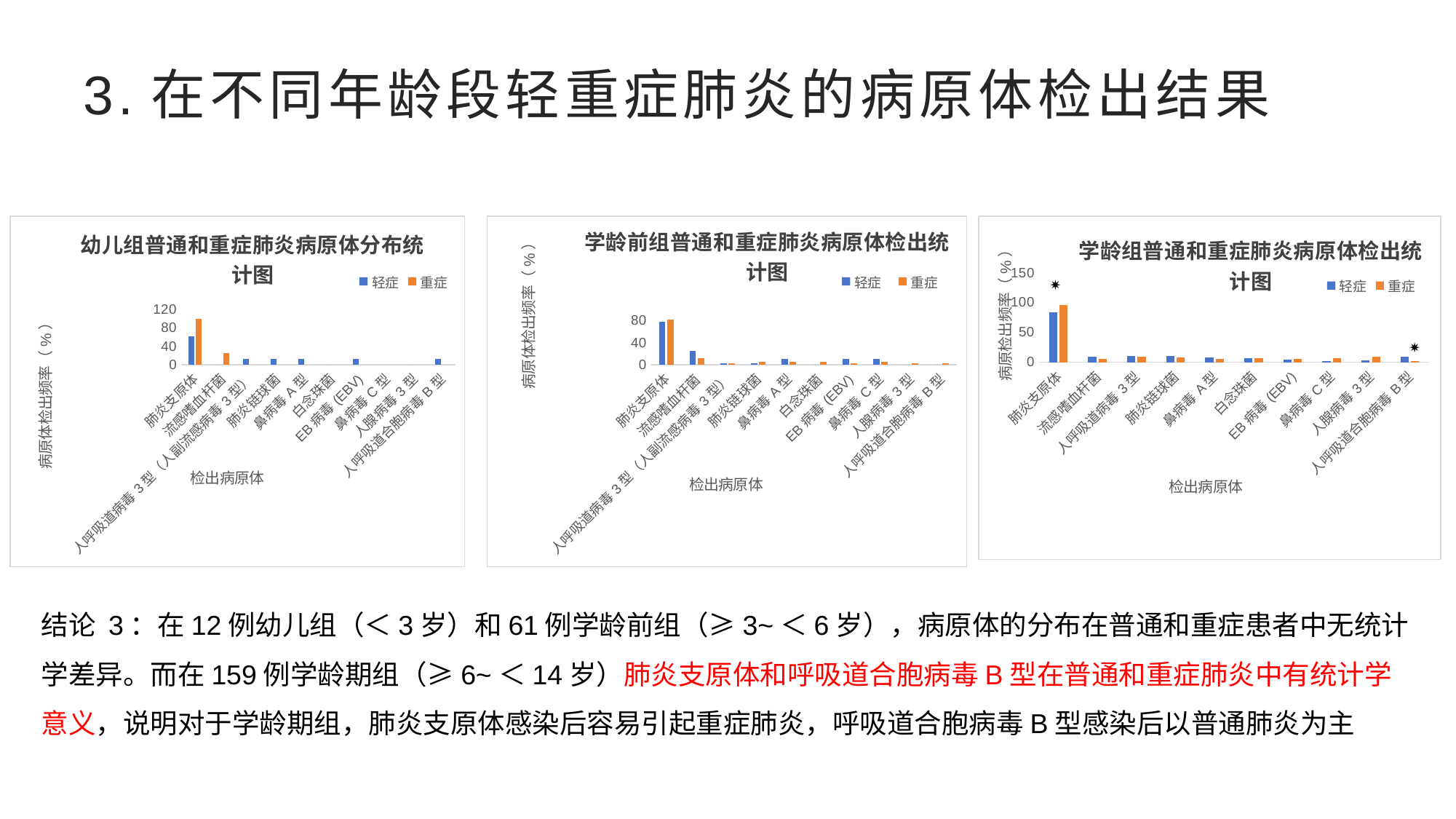

# 3.在不同年龄段轻重症肺炎的病原体检出结果

### Chart: 幼儿组普通和重症肺炎病原体分布统计图

| Category | 轻症 | 重症 |
|---|---|---|
| 肺炎支原体 | 62.5 | 100.0 |
| 流感嗜血杆菌 | 0.0 | 25.0 |
| 人呼吸道病毒3型（人副流感病毒3型） | 12.5 | 0.0 |
| 肺炎链球菌 | 12.5 | 0.0 |
| 鼻病毒A型 | 12.5 | 0.0 |
| 白念珠菌 | 0.0 | 0.0 |
| EB病毒(EBV) | 12.5 | 0.0 |
| 鼻病毒C型 | 0.0 | 0.0 |
| 人腺病毒3型 | 0.0 | 0.0 |
| 人呼吸道合胞病毒B型 | 12.5 | 0.0 |

### Chart: 学龄组普通和重症肺炎病原体检出统计图

| Category | 轻症 | 重症 |
|---|---|---|
| 肺炎支原体 | 83.13 | 96.05 |
| 流感嗜血杆菌 | 9.64 | 5.26 |
| 人呼吸道病毒3型 | 10.84 | 9.21 |
| 肺炎链球菌 | 10.84 | 7.89 |
| 鼻病毒A型 | 8.43 | 5.26 |
| 白念珠菌 | 7.23 | 6.58 |
| EB病毒(EBV) | 4.82 | 5.26 |
| 鼻病毒C型 | 2.41 | 6.58 |
| 人腺病毒3型 | 3.61 | 9.21 |
| 人呼吸道合胞病毒B型 | 9.64 | 1.32 |

### Chart: 学龄前组普通和重症肺炎病原体检出统计图

| Category | 轻症 | 重症 |
|---|---|---|
| 肺炎支原体 | 78.57 | 81.82 |
| 流感嗜血杆菌 | 25.0 | 12.12 |
| 人呼吸道病毒3型（人副流感病毒3型） | 3.57 | 3.03 |
| 肺炎链球菌 | 3.57 | 6.06 |
| 鼻病毒A型 | 10.71 | 6.06 |
| 白念珠菌 | 0.0 | 6.06 |
| EB病毒(EBV) | 10.71 | 3.03 |
| 鼻病毒C型 | 10.71 | 6.06 |
| 人腺病毒3型 | 0.0 | 3.03 |
| 人呼吸道合胞病毒B型 | 0.0 | 3.03 |
✷
✷
结论 3：在12例幼儿组（＜3岁）和61例学龄前组（≥3~＜6岁），病原体的分布在普通和重症患者中无统计学差异。而在159例学龄期组（≥6~＜14岁）肺炎支原体和呼吸道合胞病毒B型在普通和重症肺炎中有统计学意义，说明对于学龄期组，肺炎支原体感染后容易引起重症肺炎，呼吸道合胞病毒B型感染后以普通肺炎为主